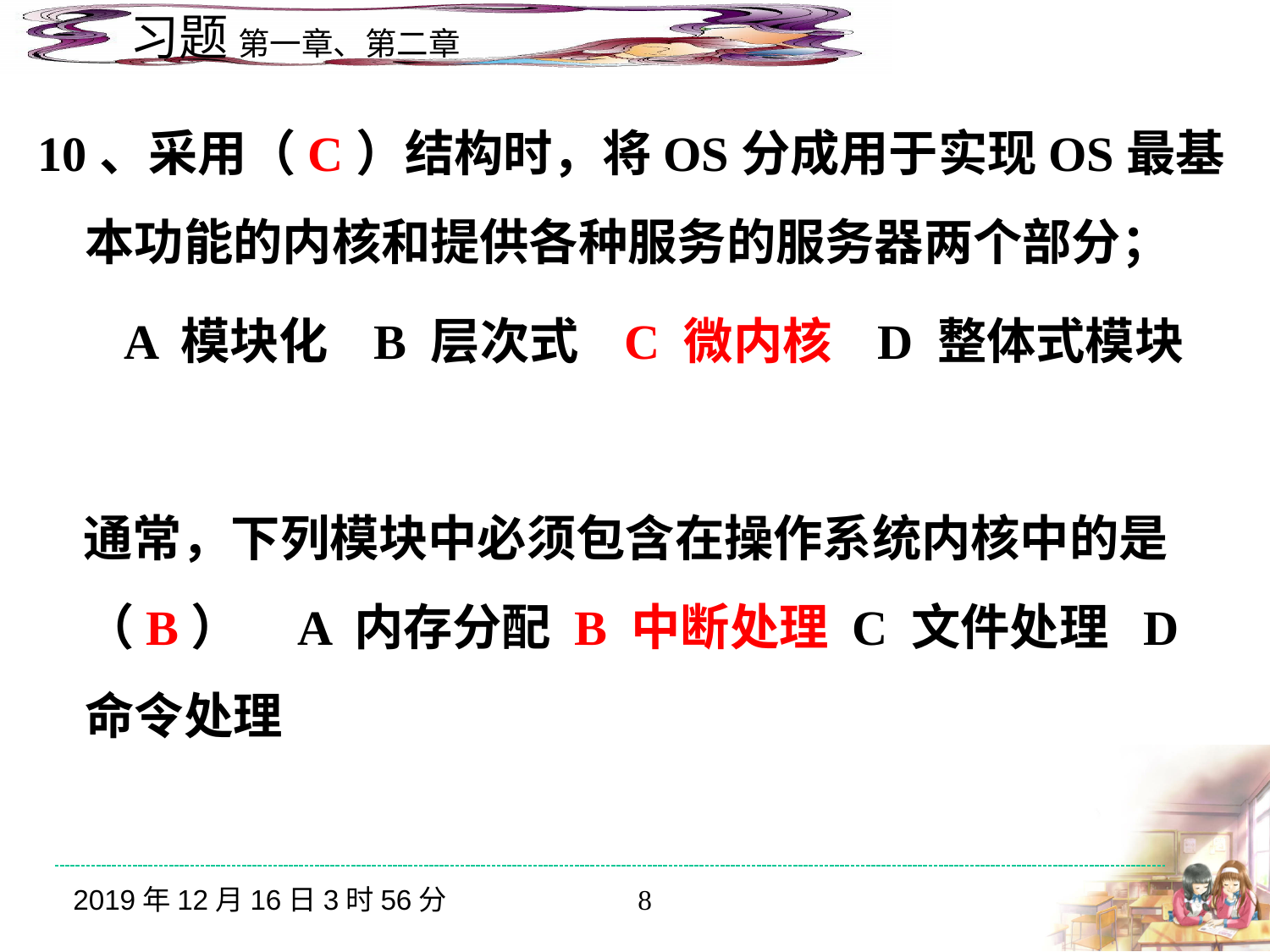

10、采用（C）结构时，将OS分成用于实现OS最基本功能的内核和提供各种服务的服务器两个部分；
       A 模块化   B 层次式   C 微内核   D 整体式模块

   通常，下列模块中必须包含在操作系统内核中的是（B）    A 内存分配 B 中断处理 C 文件处理  D 命令处理

2019年12月16日3时56分
8